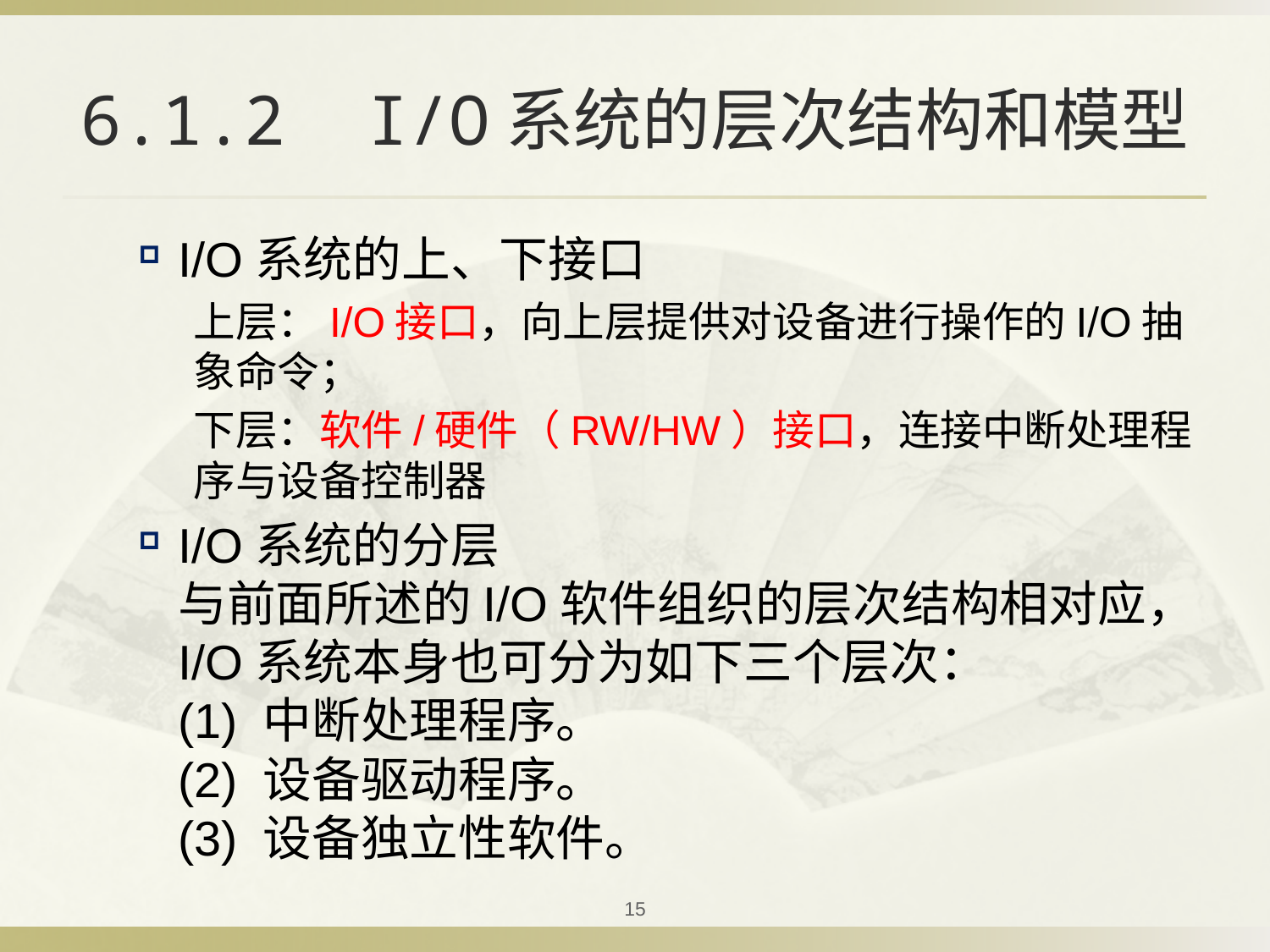

# 6.1.2  I/O系统的层次结构和模型
I/O系统的上、下接口
上层：I/O接口，向上层提供对设备进行操作的I/O抽象命令；
下层：软件/硬件（RW/HW）接口，连接中断处理程序与设备控制器
I/O系统的分层
与前面所述的I/O软件组织的层次结构相对应，I/O系统本身也可分为如下三个层次：
(1) 中断处理程序。
(2) 设备驱动程序。
(3) 设备独立性软件。
15